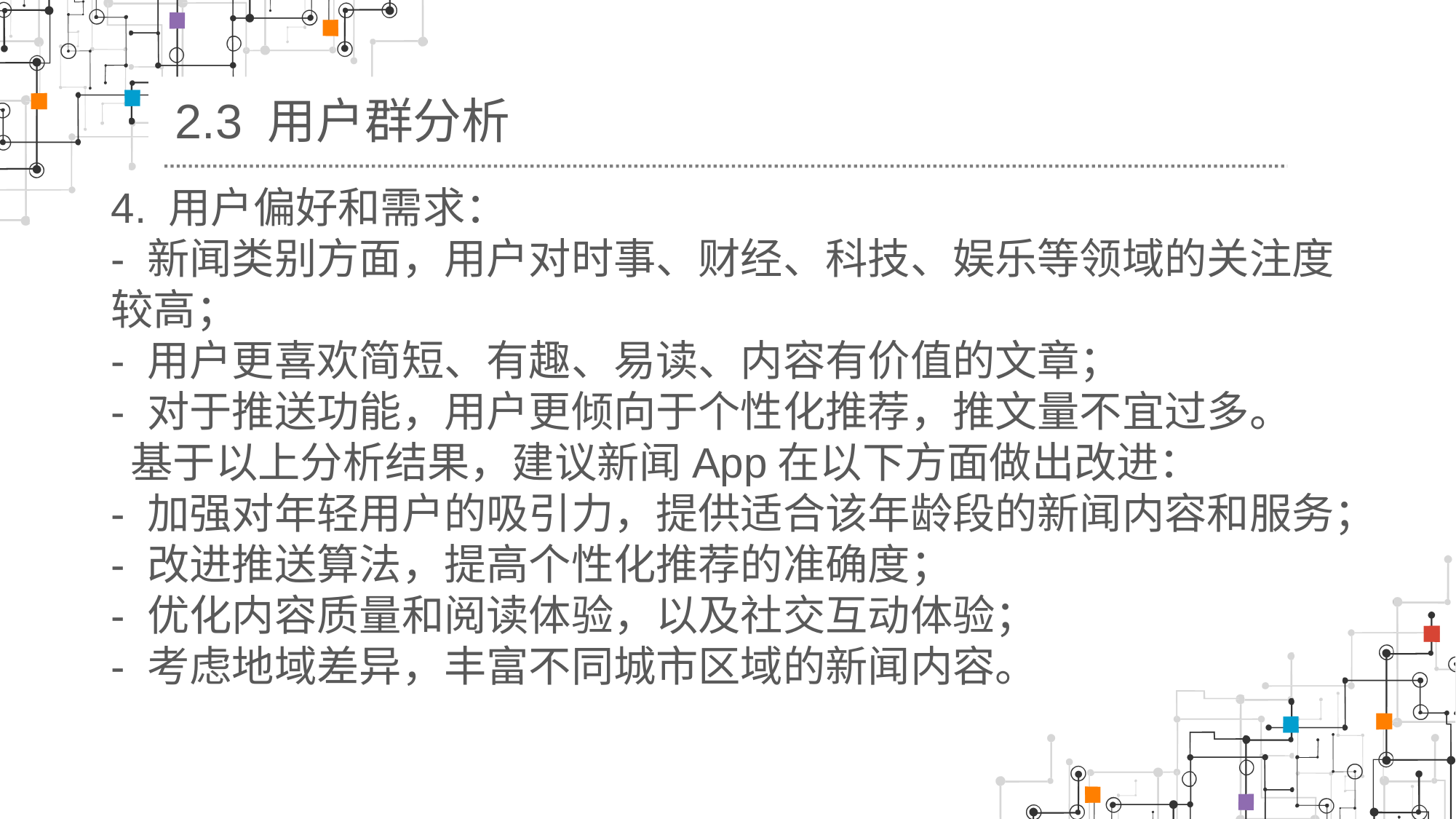

2.3 用户群分析

4. 用户偏好和需求：
- 新闻类别方面，用户对时事、财经、科技、娱乐等领域的关注度较高；
- 用户更喜欢简短、有趣、易读、内容有价值的文章；
- 对于推送功能，用户更倾向于个性化推荐，推文量不宜过多。
 基于以上分析结果，建议新闻App在以下方面做出改进：
- 加强对年轻用户的吸引力，提供适合该年龄段的新闻内容和服务；
- 改进推送算法，提高个性化推荐的准确度；
- 优化内容质量和阅读体验，以及社交互动体验；
- 考虑地域差异，丰富不同城市区域的新闻内容。

MORE THEN
YOU WAIT
TODAY